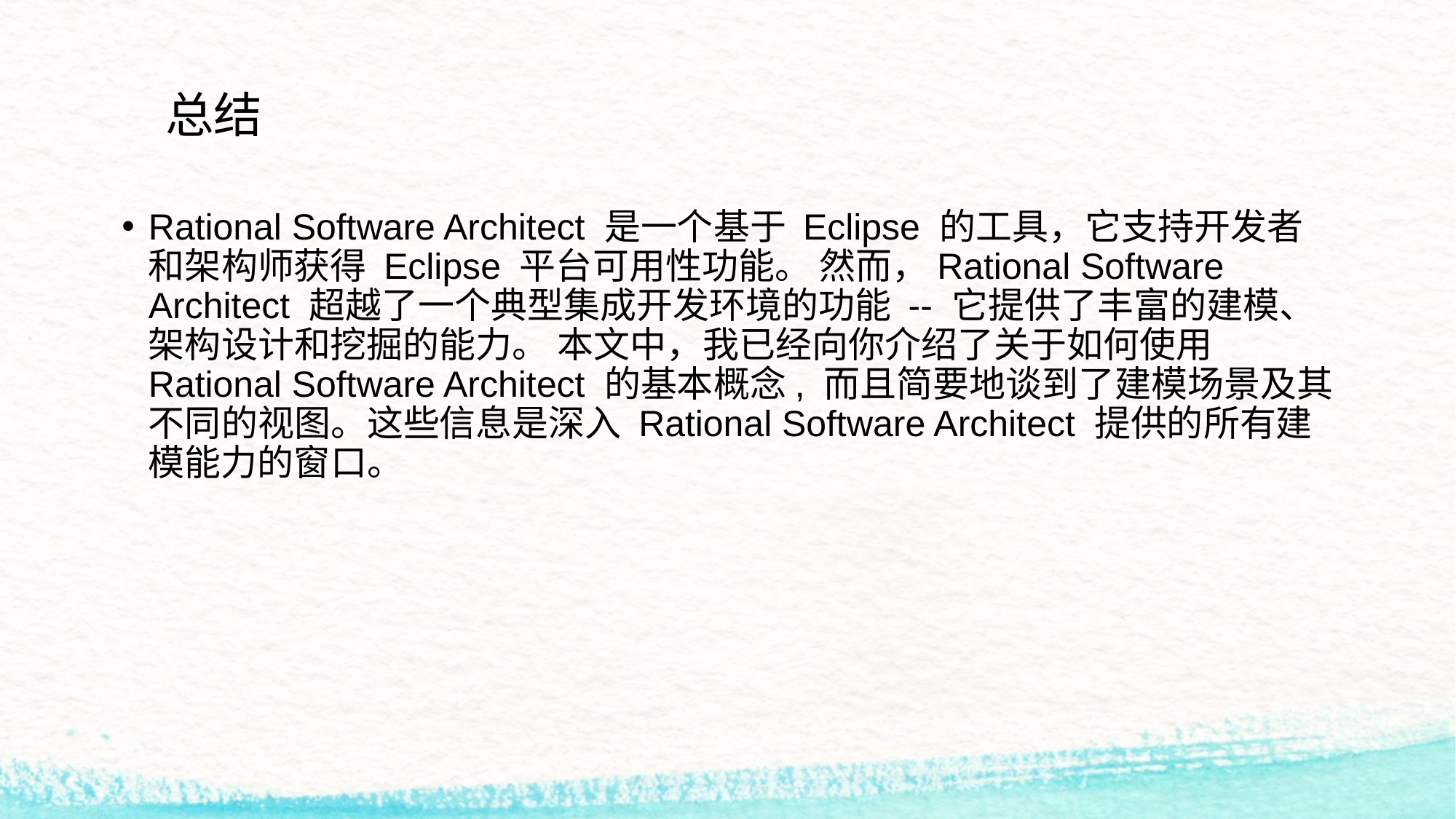

# 总结
Rational Software Architect 是一个基于 Eclipse 的工具，它支持开发者和架构师获得 Eclipse 平台可用性功能。 然而，Rational Software Architect 超越了一个典型集成开发环境的功能 -- 它提供了丰富的建模、架构设计和挖掘的能力。 本文中，我已经向你介绍了关于如何使用 Rational Software Architect 的基本概念, 而且简要地谈到了建模场景及其不同的视图。这些信息是深入 Rational Software Architect 提供的所有建模能力的窗口。